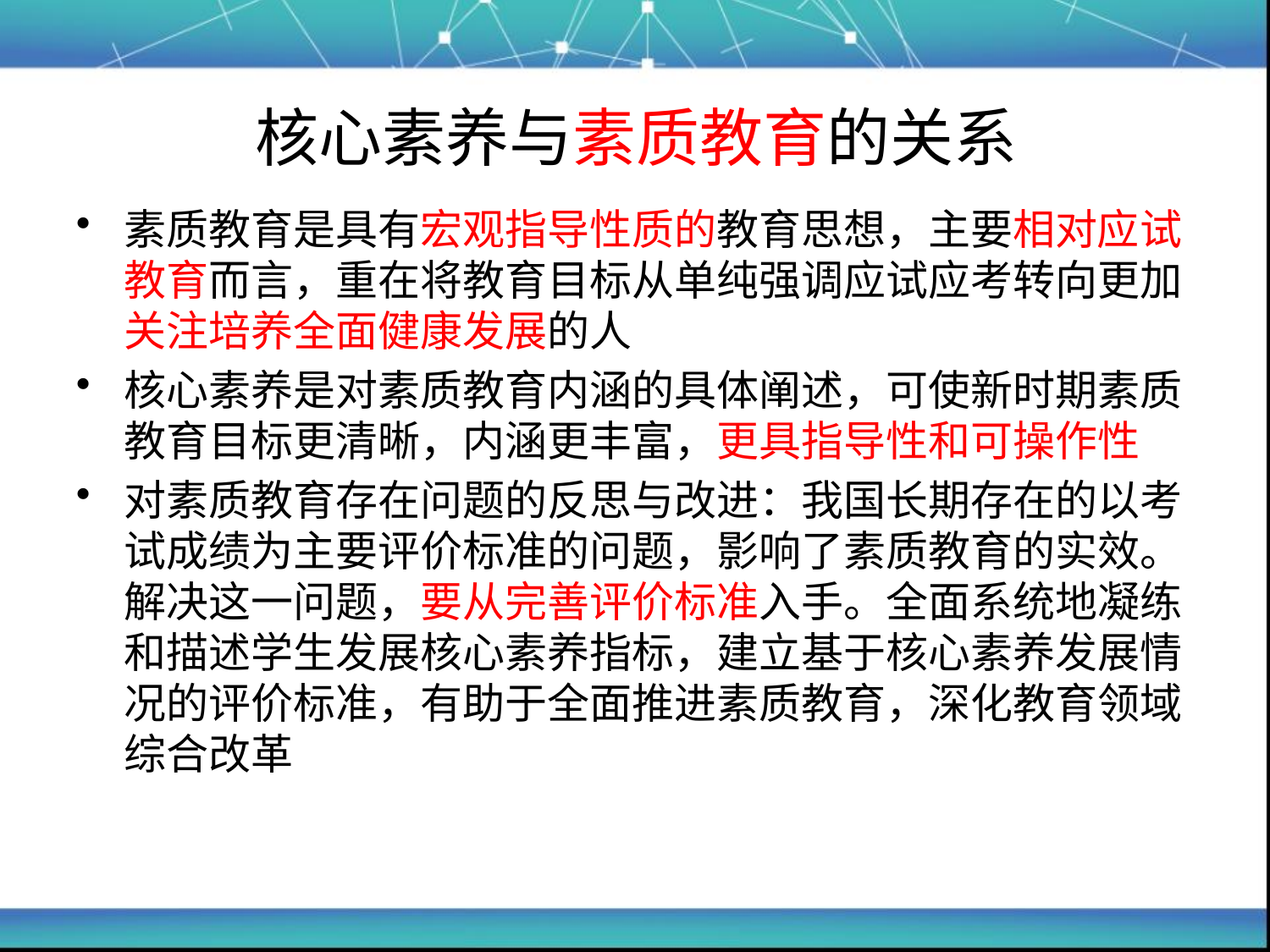

# 核心素养与素质教育的关系
素质教育是具有宏观指导性质的教育思想，主要相对应试教育而言，重在将教育目标从单纯强调应试应考转向更加关注培养全面健康发展的人
核心素养是对素质教育内涵的具体阐述，可使新时期素质教育目标更清晰，内涵更丰富，更具指导性和可操作性
对素质教育存在问题的反思与改进：我国长期存在的以考试成绩为主要评价标准的问题，影响了素质教育的实效。解决这一问题，要从完善评价标准入手。全面系统地凝练和描述学生发展核心素养指标，建立基于核心素养发展情况的评价标准，有助于全面推进素质教育，深化教育领域综合改革